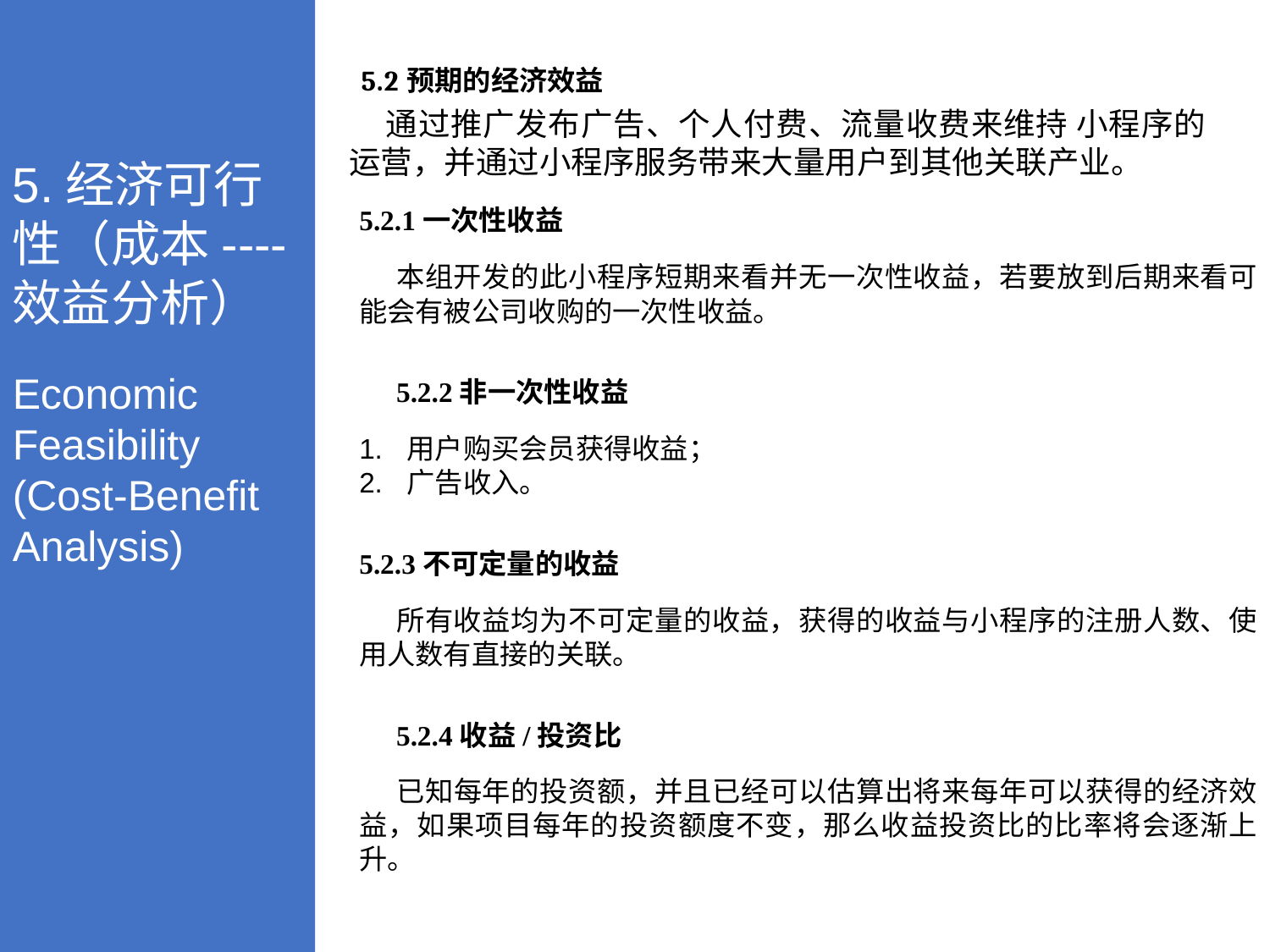

5.经济可行性（成本----效益分析）
Economic Feasibility (Cost-Benefit Analysis)
5.2预期的经济效益
通过推广发布广告、个人付费、流量收费来维持 小程序的运营，并通过小程序服务带来大量用户到其他关联产业。
5.2.1一次性收益
本组开发的此小程序短期来看并无一次性收益，若要放到后期来看可能会有被公司收购的一次性收益。
5.2.2非一次性收益
用户购买会员获得收益；
广告收入。
5.2.3不可定量的收益
所有收益均为不可定量的收益，获得的收益与小程序的注册人数、使用人数有直接的关联。
5.2.4收益/投资比
已知每年的投资额，并且已经可以估算出将来每年可以获得的经济效益，如果项目每年的投资额度不变，那么收益投资比的比率将会逐渐上升。